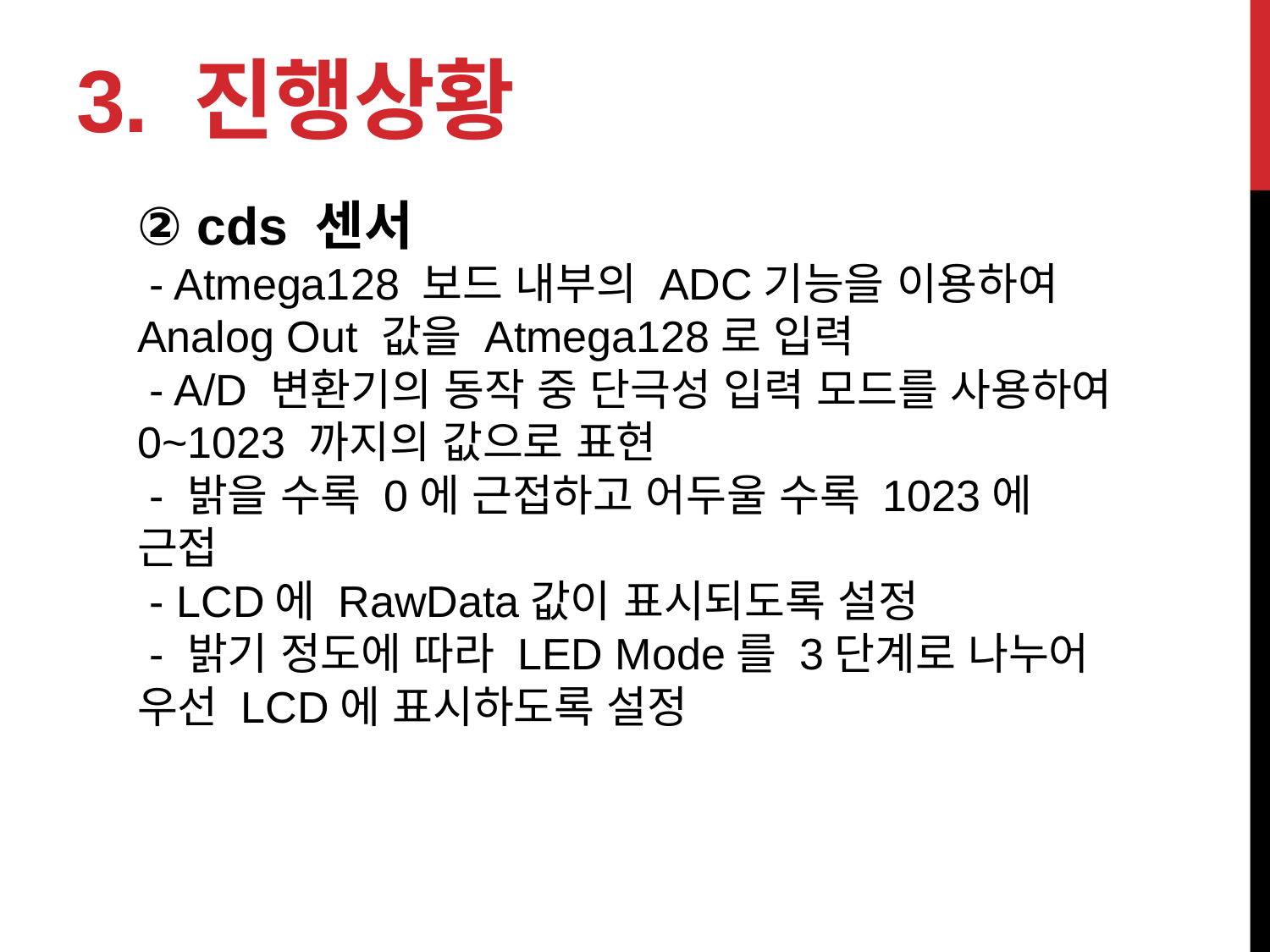

# 3. 진행상황
② cds 센서
 - Atmega128 보드 내부의 ADC기능을 이용하여 Analog Out 값을 Atmega128로 입력
 - A/D 변환기의 동작 중 단극성 입력 모드를 사용하여 0~1023 까지의 값으로 표현
 - 밝을 수록 0에 근접하고 어두울 수록 1023에 근접
 - LCD에 RawData값이 표시되도록 설정
 - 밝기 정도에 따라 LED Mode를 3단계로 나누어 우선 LCD에 표시하도록 설정